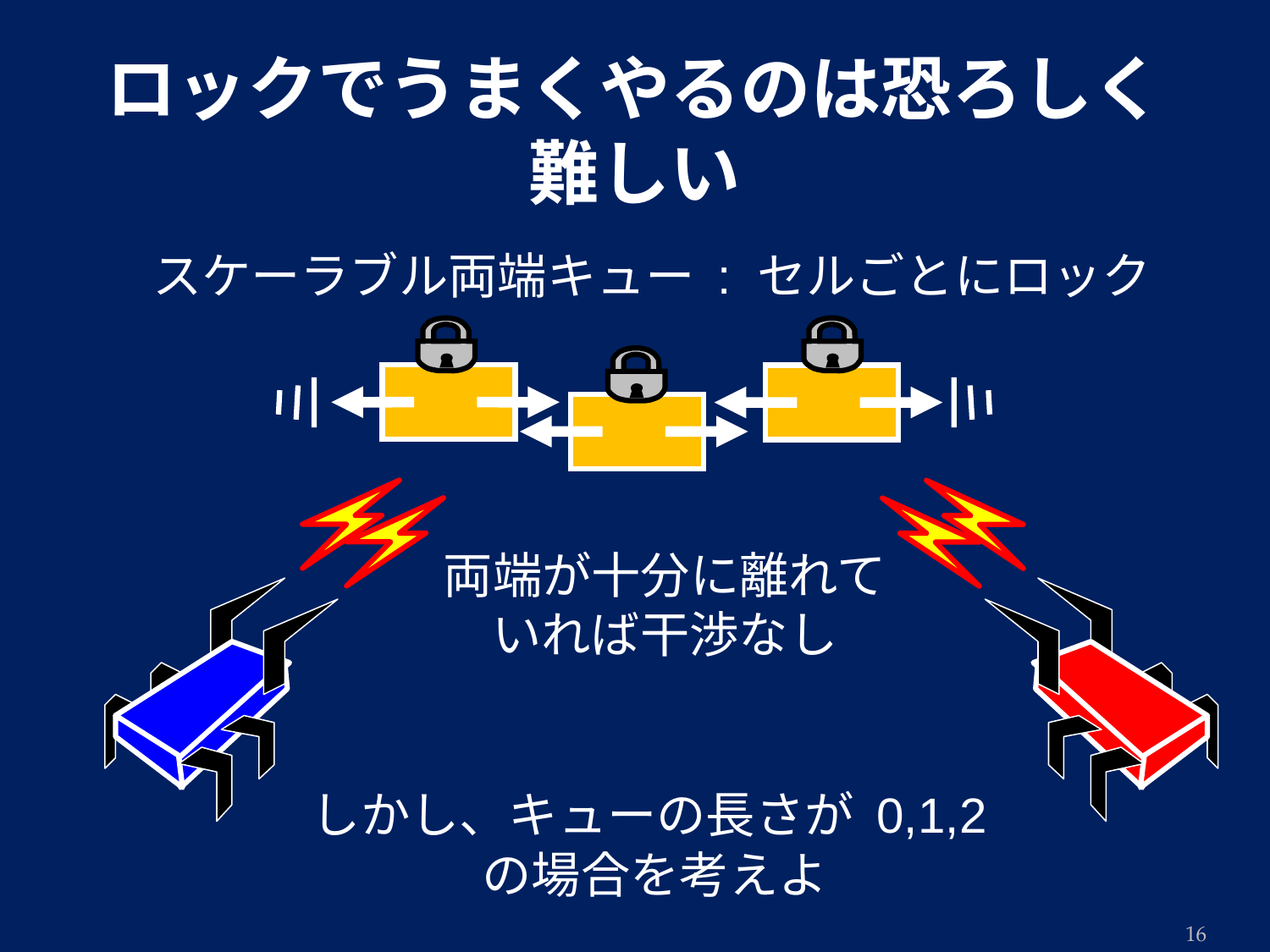

# ロックでうまくやるのは恐ろしく難しい
スケーラブル両端キュー : セルごとにロック

両端が十分に離れていれば干渉なし

しかし、キューの長さが 0,1,2の場合を考えよ
16